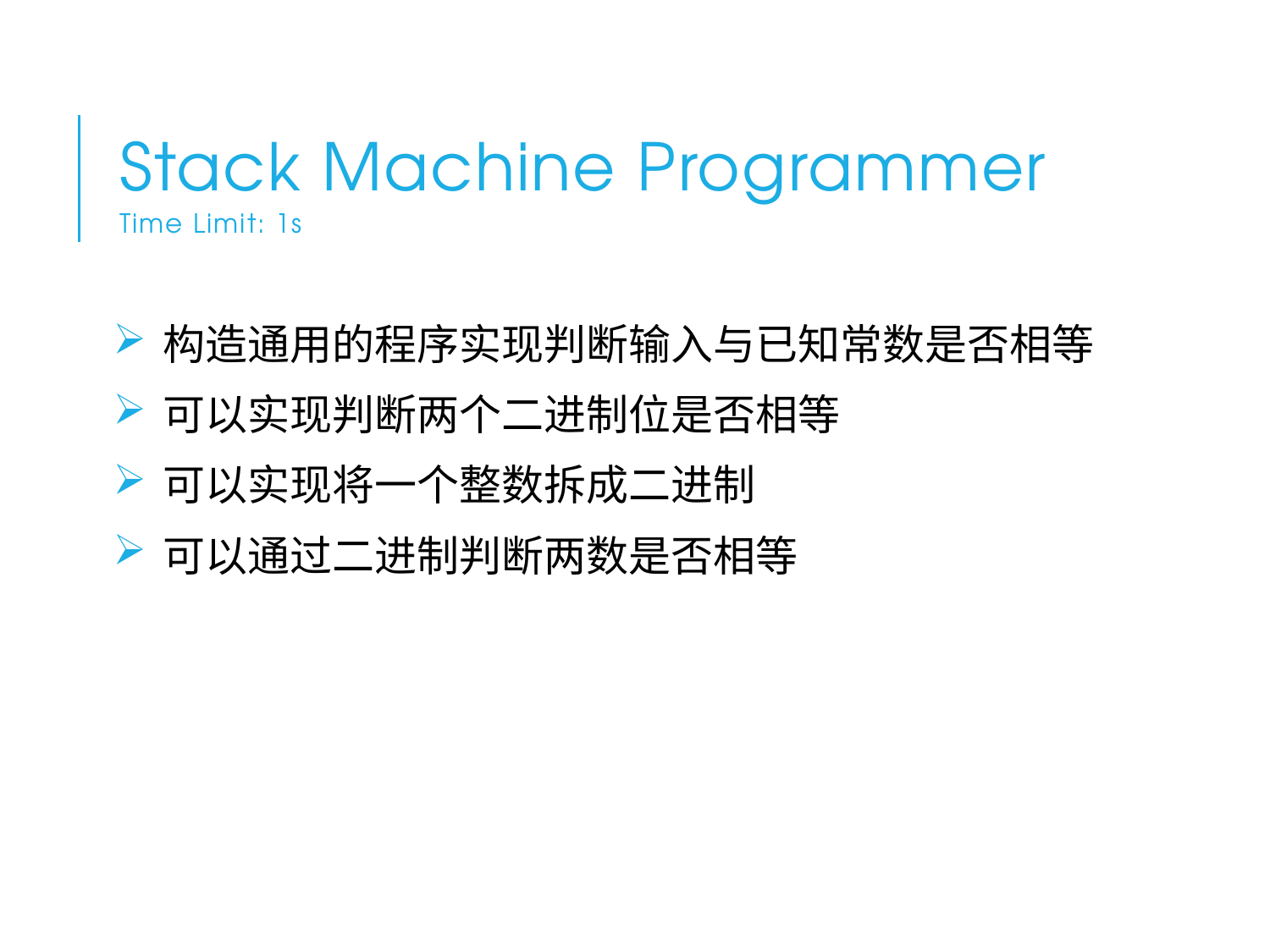

# Stack Machine Programmer Time Limit: 1s
构造通用的程序实现判断输入与已知常数是否相等
可以实现判断两个二进制位是否相等
可以实现将一个整数拆成二进制
可以通过二进制判断两数是否相等